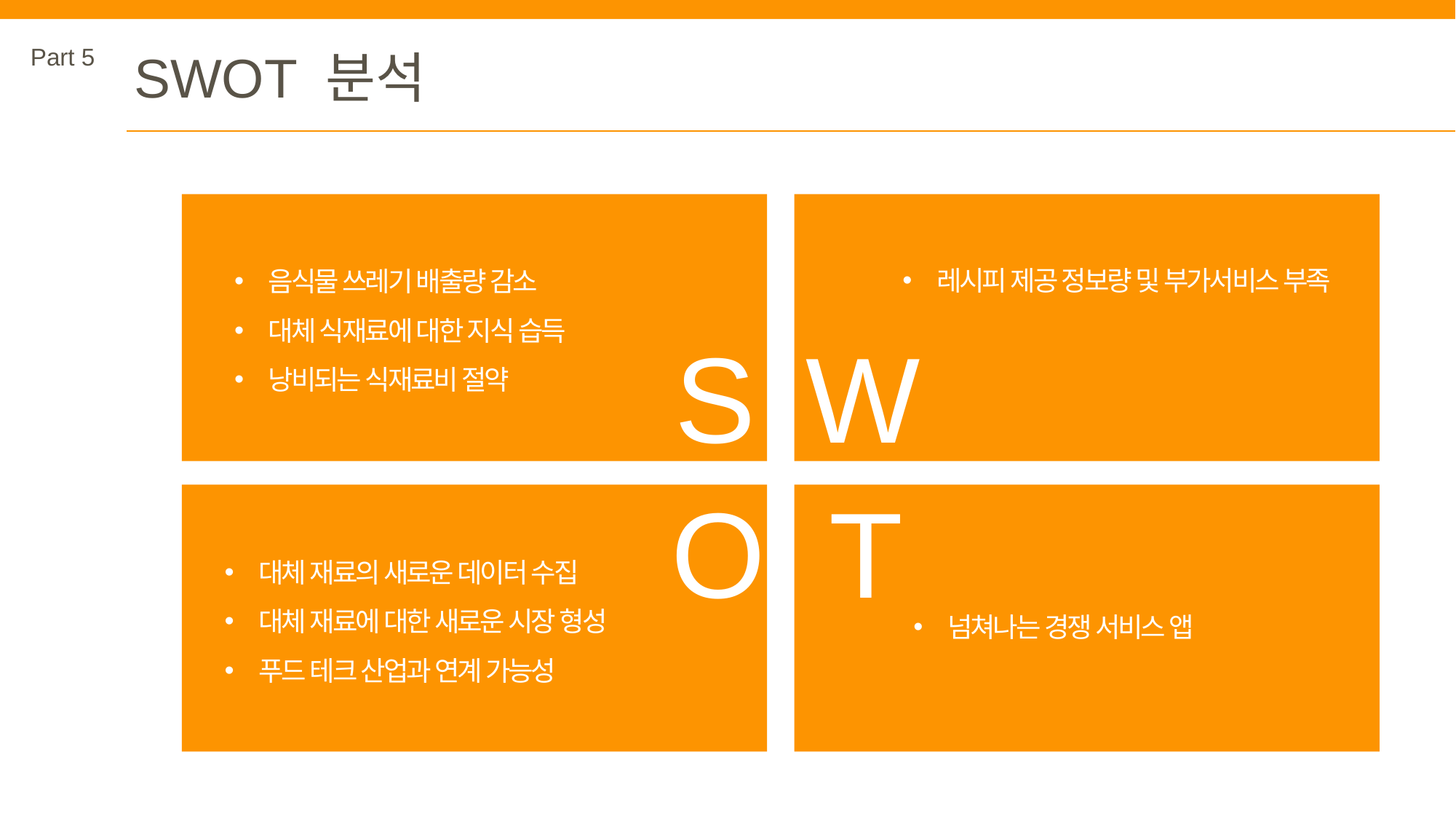

Part 5
SWOT 분석

레시피 제공 정보량 및 부가서비스 부족
음식물 쓰레기 배출량 감소
대체 식재료에 대한 지식 습득
낭비되는 식재료비 절약
S
W
O
T

대체 재료의 새로운 데이터 수집
대체 재료에 대한 새로운 시장 형성
푸드 테크 산업과 연계 가능성
넘쳐나는 경쟁 서비스 앱